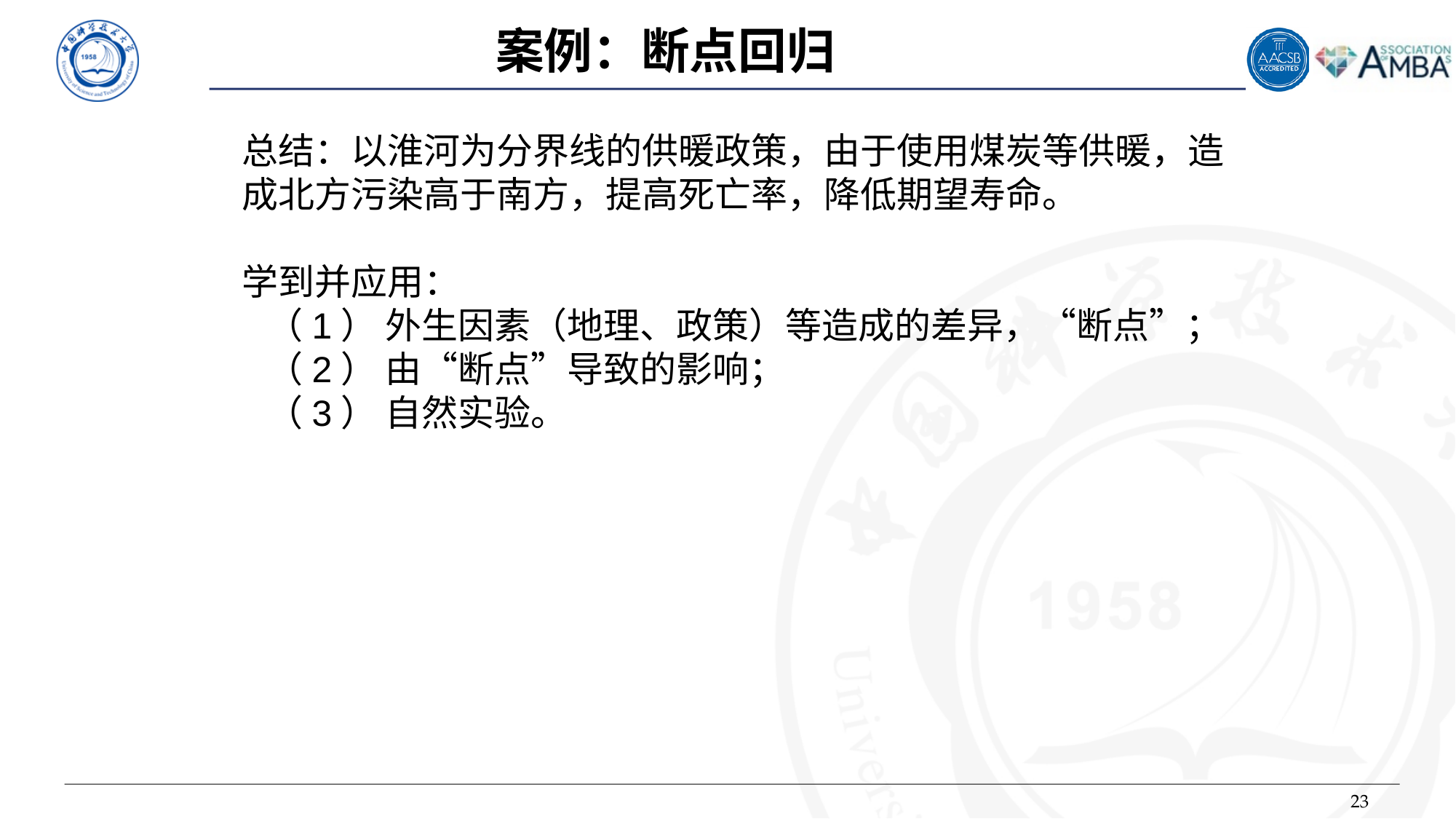

案例：断点回归
总结：以淮河为分界线的供暖政策，由于使用煤炭等供暖，造成北方污染高于南方，提高死亡率，降低期望寿命。

学到并应用：
  （1） 外生因素（地理、政策）等造成的差异，“断点”；
  （2） 由“断点”导致的影响；
  （3） 自然实验。